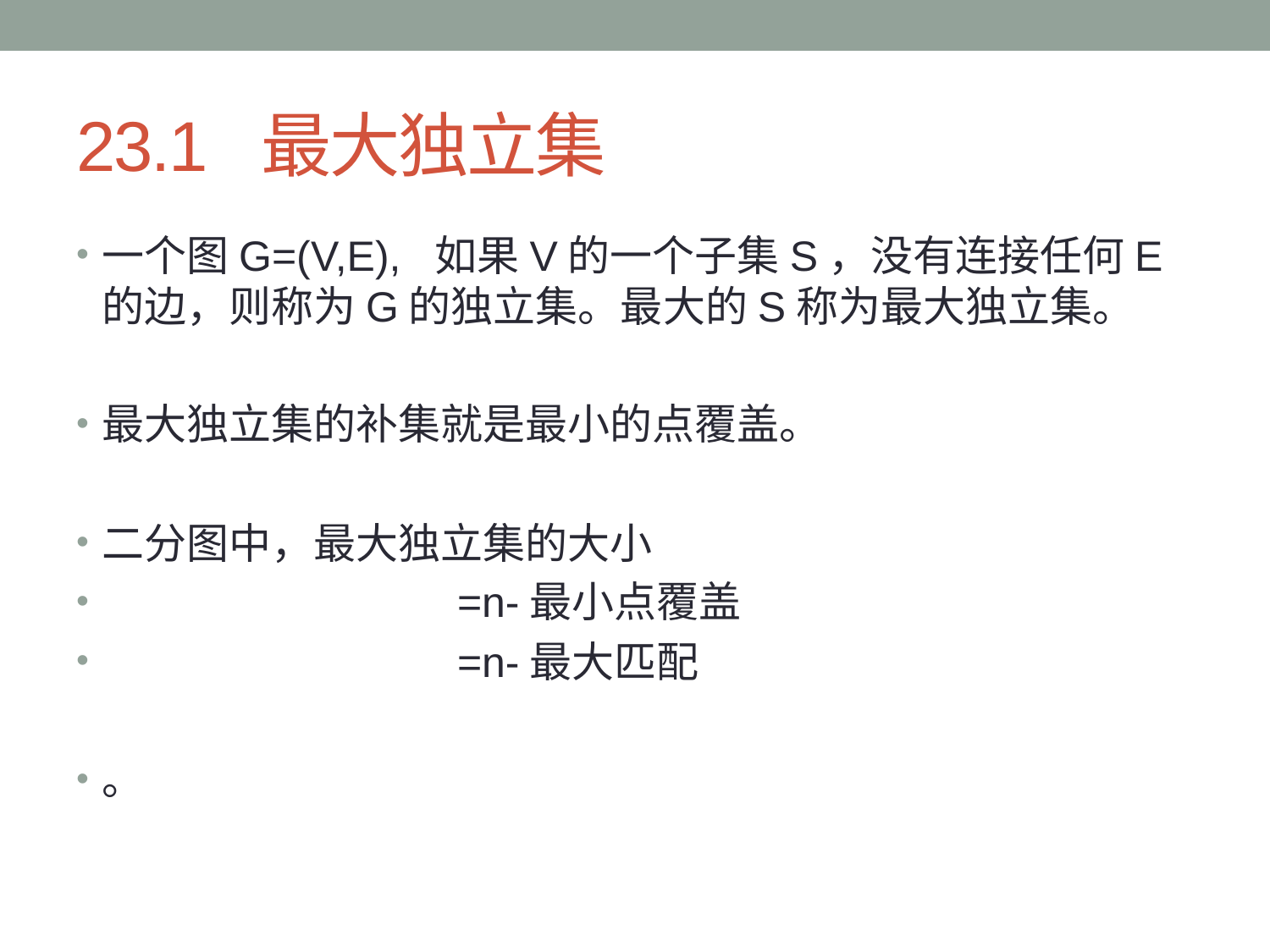

# 23.1  最大独立集
一个图G=(V,E),  如果V的一个子集S，没有连接任何E的边，则称为G的独立集。最大的S称为最大独立集。

最大独立集的补集就是最小的点覆盖。

二分图中，最大独立集的大小
                              =n-最小点覆盖
                              =n-最大匹配

。